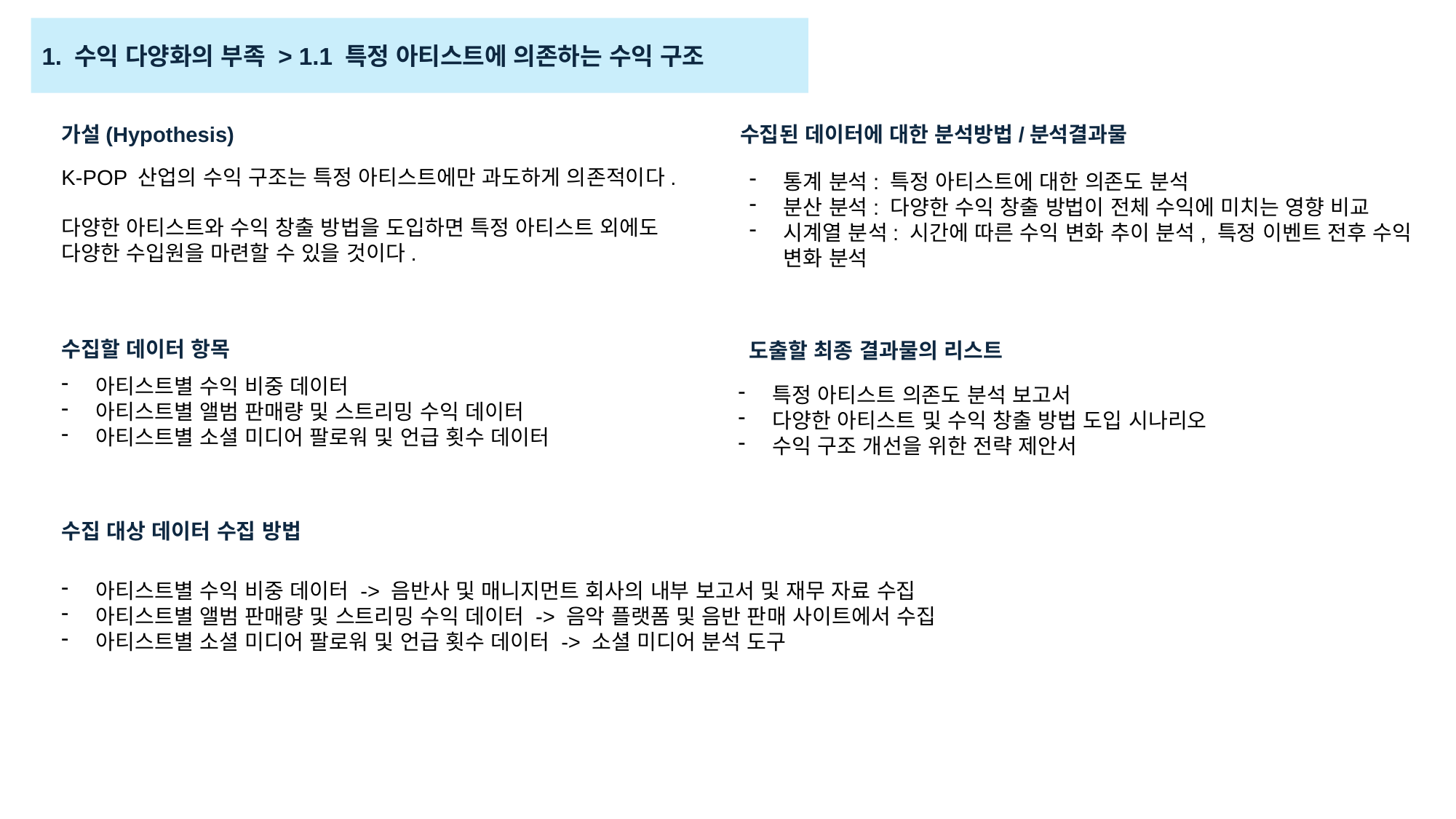

1. 수익 다양화의 부족 > 1.1 특정 아티스트에 의존하는 수익 구조
가설(Hypothesis)
수집된 데이터에 대한 분석방법/분석결과물
K-POP 산업의 수익 구조는 특정 아티스트에만 과도하게 의존적이다.

다양한 아티스트와 수익 창출 방법을 도입하면 특정 아티스트 외에도 다양한 수입원을 마련할 수 있을 것이다.
통계 분석: 특정 아티스트에 대한 의존도 분석
분산 분석: 다양한 수익 창출 방법이 전체 수익에 미치는 영향 비교
시계열 분석: 시간에 따른 수익 변화 추이 분석, 특정 이벤트 전후 수익 변화 분석
수집할 데이터 항목
도출할 최종 결과물의 리스트
아티스트별 수익 비중 데이터
아티스트별 앨범 판매량 및 스트리밍 수익 데이터
아티스트별 소셜 미디어 팔로워 및 언급 횟수 데이터
특정 아티스트 의존도 분석 보고서
다양한 아티스트 및 수익 창출 방법 도입 시나리오
수익 구조 개선을 위한 전략 제안서
수집 대상 데이터 수집 방법
아티스트별 수익 비중 데이터 -> 음반사 및 매니지먼트 회사의 내부 보고서 및 재무 자료 수집
아티스트별 앨범 판매량 및 스트리밍 수익 데이터 -> 음악 플랫폼 및 음반 판매 사이트에서 수집
아티스트별 소셜 미디어 팔로워 및 언급 횟수 데이터 -> 소셜 미디어 분석 도구